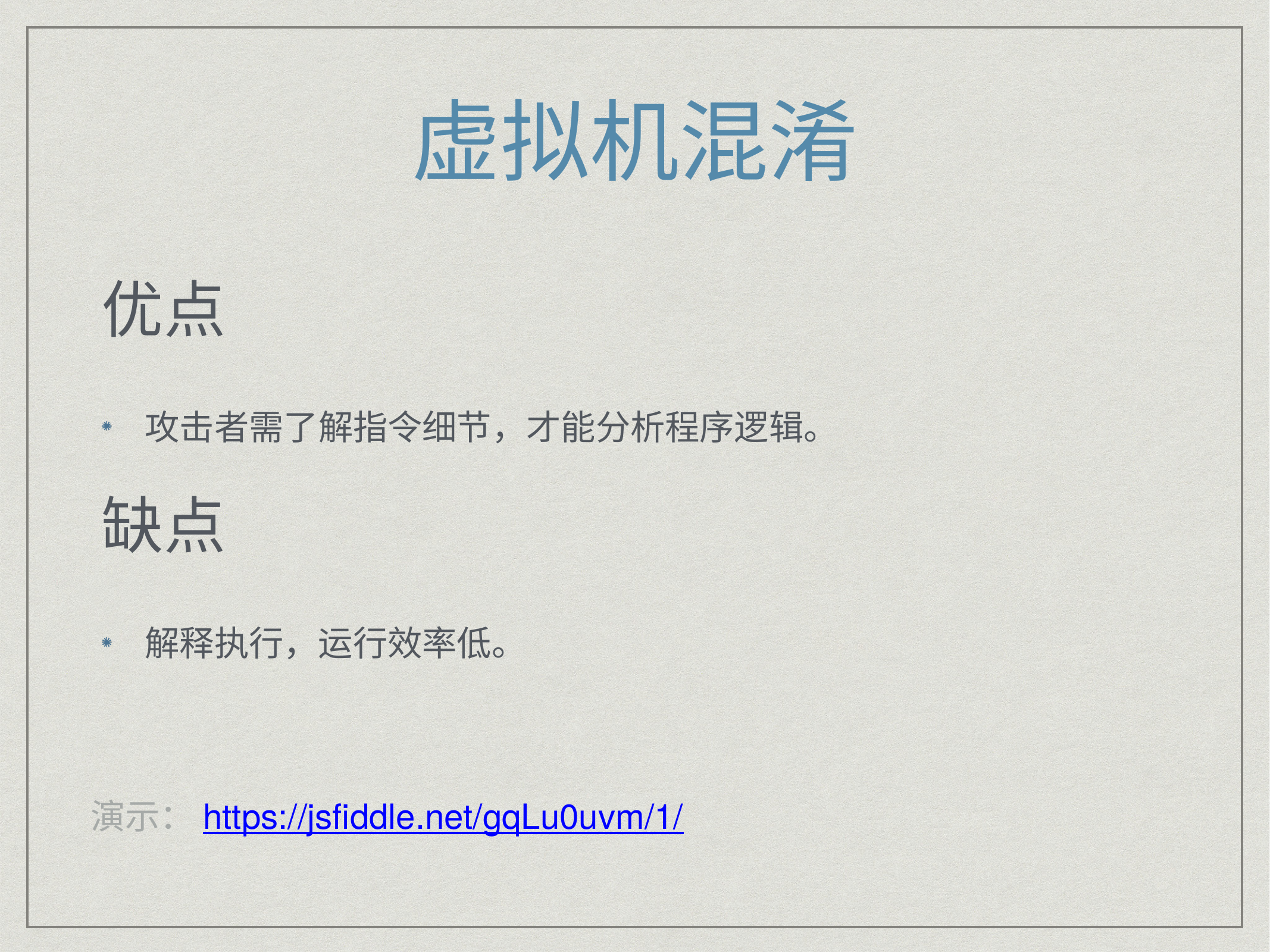

# 虚拟机混淆
优点
攻击者需了解指令细节，才能分析程序逻辑。
缺点
解释执行，运行效率低。
演示：https://jsfiddle.net/gqLu0uvm/1/